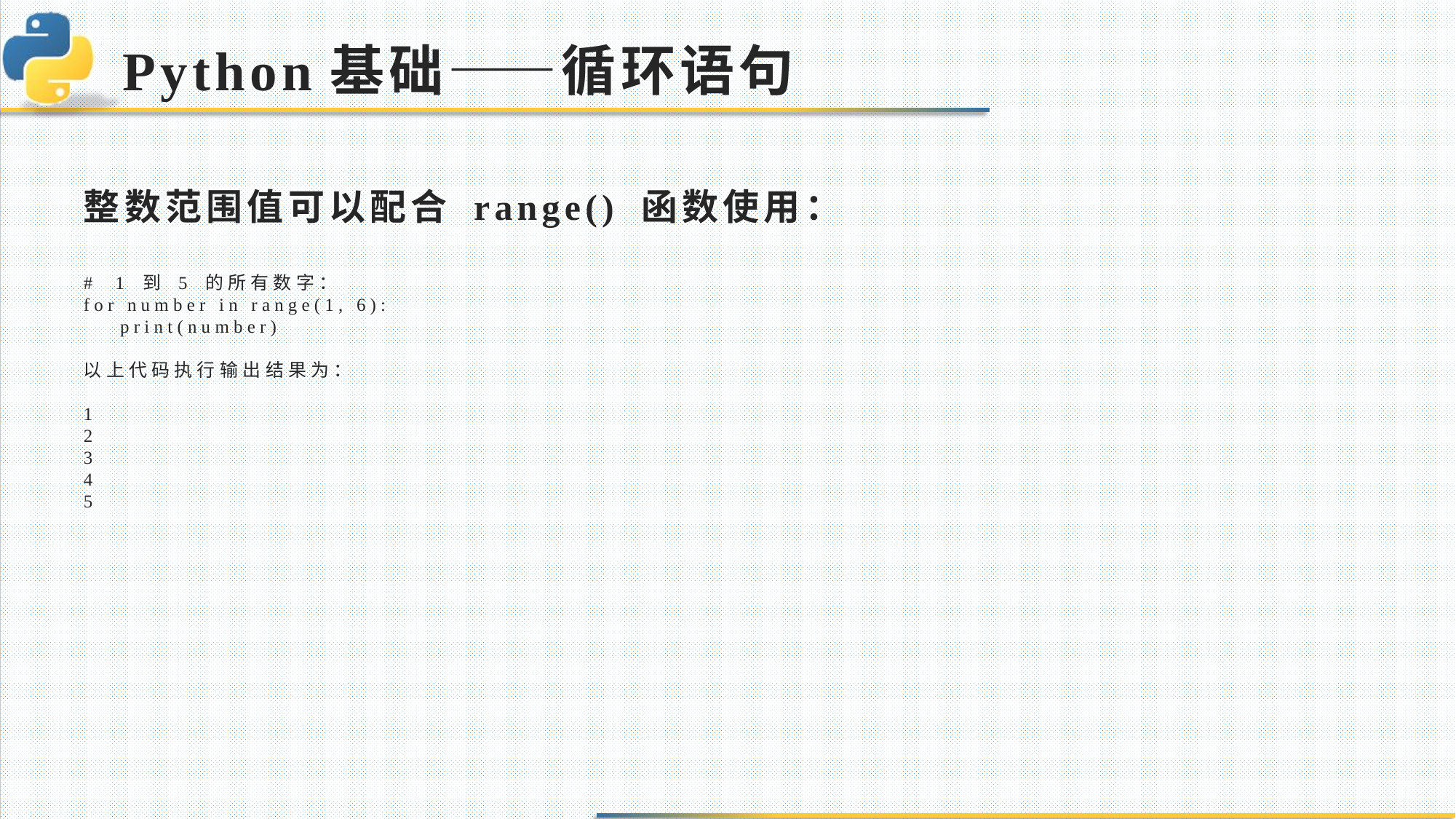

# Python基础——循环语句
整数范围值可以配合 range() 函数使用：

#  1 到 5 的所有数字：
for number in range(1, 6):
    print(number)

以上代码执行输出结果为：

1
2
3
4
5